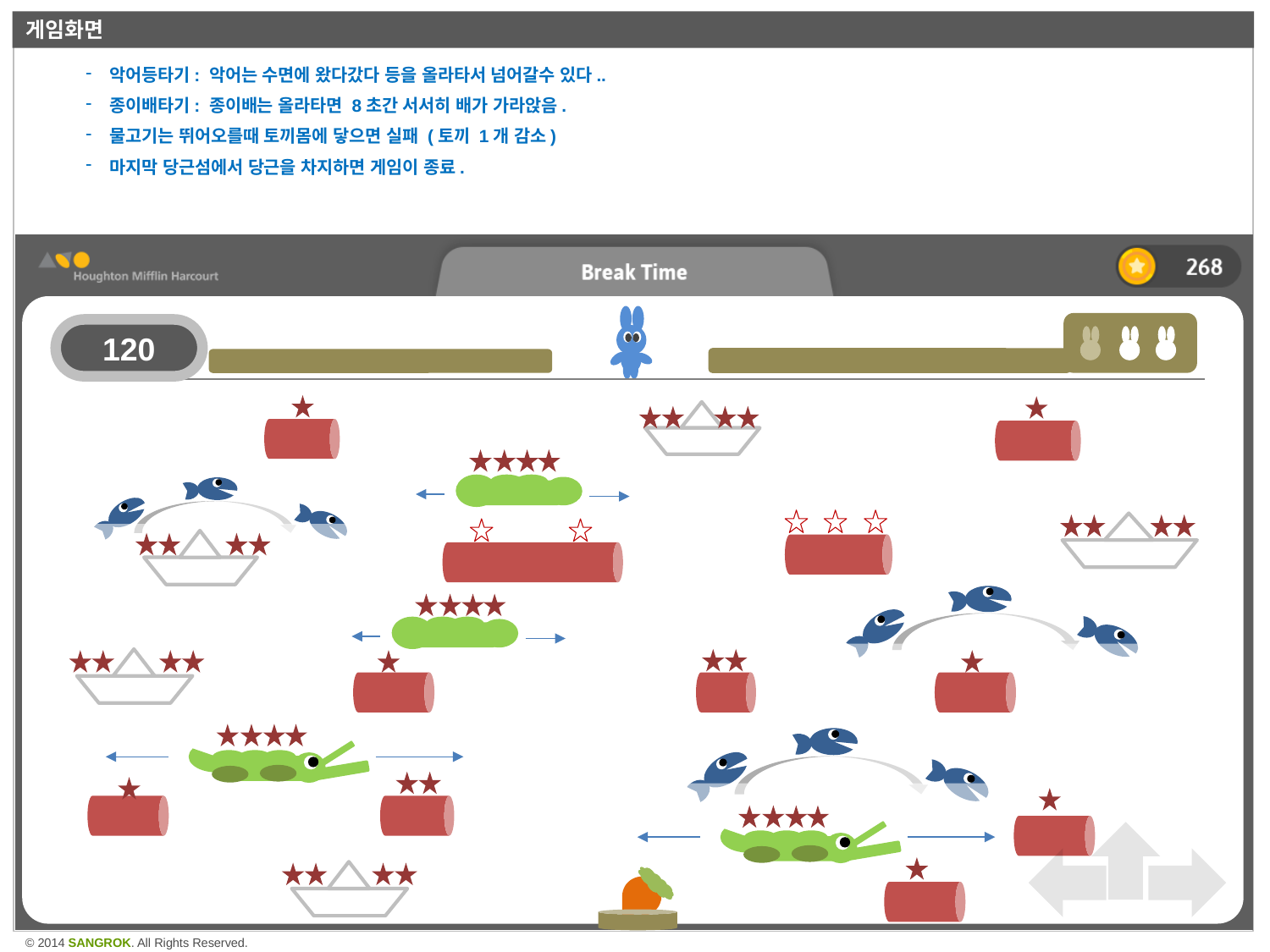

게임화면
악어등타기: 악어는 수면에 왔다갔다 등을 올라타서 넘어갈수 있다..
종이배타기: 종이배는 올라타면 8초간 서서히 배가 가라앉음.
물고기는 뛰어오를때 토끼몸에 닿으면 실패 (토끼 1개 감소)
마지막 당근섬에서 당근을 차지하면 게임이 종료.

120